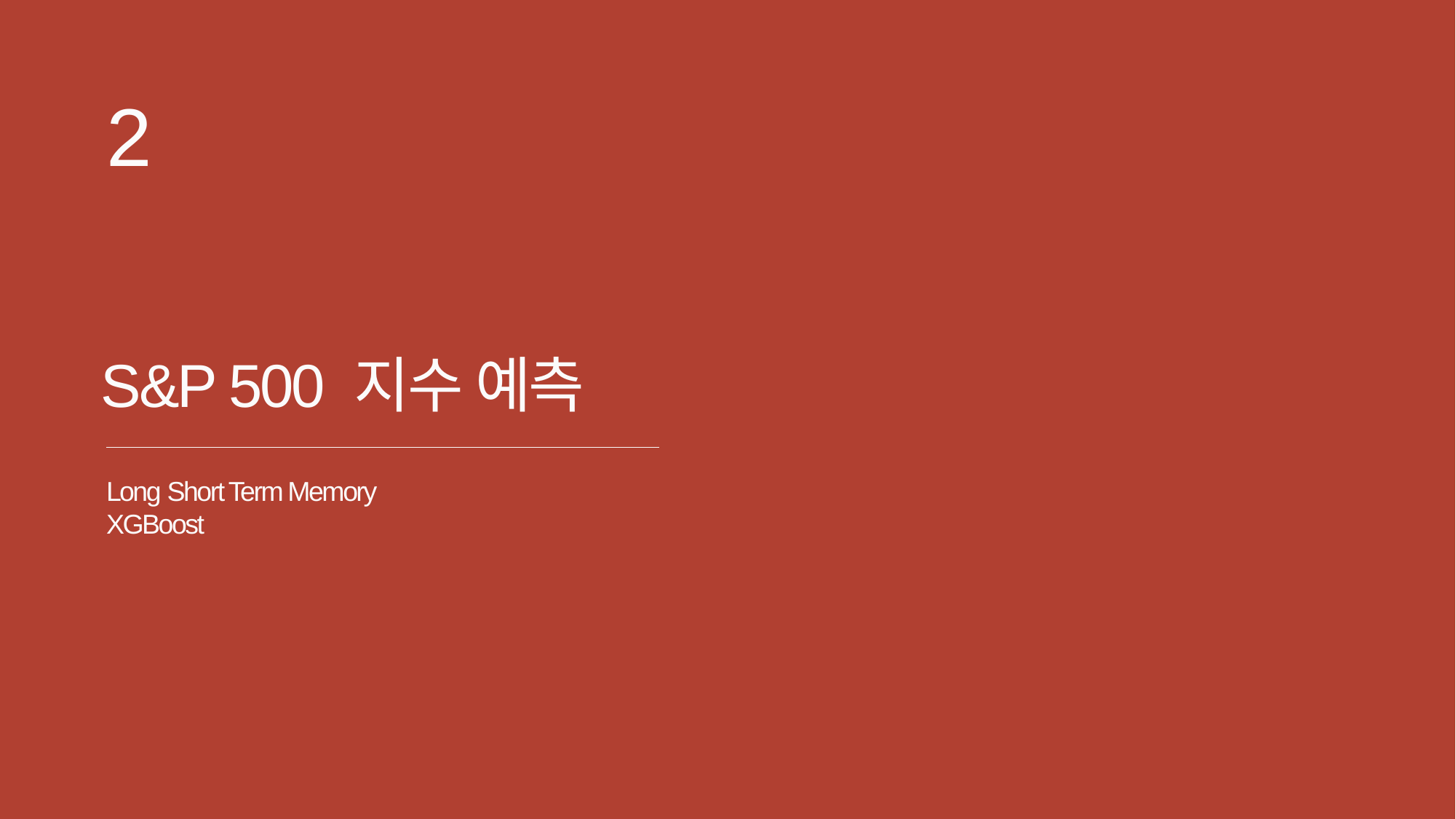

2
S&P 500 지수 예측
Long Short Term Memory
XGBoost